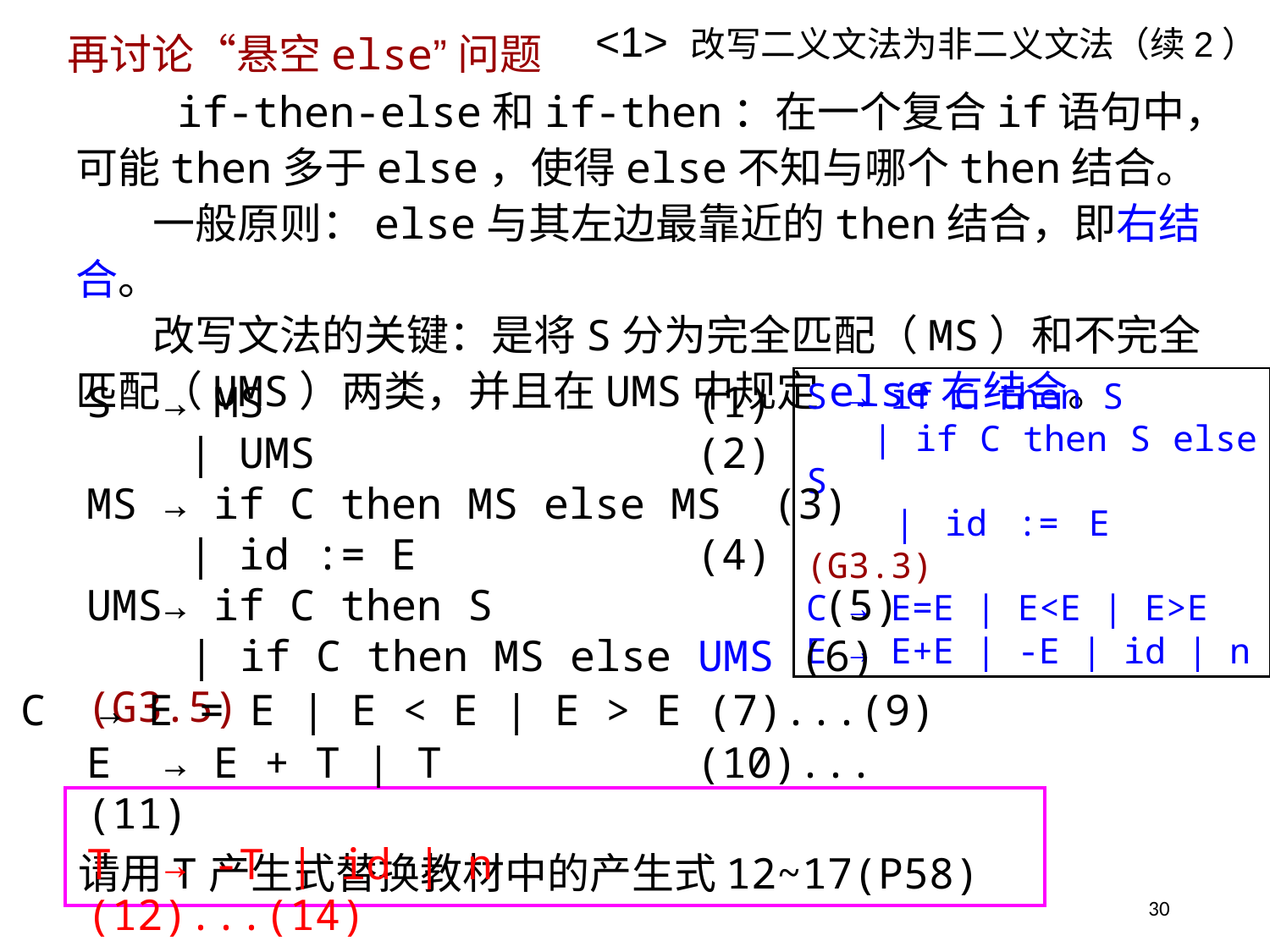

# <1> 改写二义文法为非二义文法（续2）
再讨论“悬空else”问题
    if-then-else和if-then：在一个复合if语句中，可能then多于else，使得else不知与哪个then结合。
       一般原则：else与其左边最靠近的then结合，即右结合。
       改写文法的关键：是将S分为完全匹配（MS）和不完全匹配（UMS）两类，并且在UMS中规定else右结合。
S → if C then S
   | if C then S else S
   | id := E      (G3.3)
C → E=E | E<E | E>E
E → E+E | -E | id | n
S  → MS 			    (1)
    | UMS			    (2)
MS → if C then MS else MS  (3)
    | id := E		    (4)
UMS→ if C then S		    (5)
    | if C then MS else UMS (6)      (G3.5)
C  → E = E | E < E | E > E (7)...(9)
E  → E + T | T		    (10)...(11)
T  → -T | id | n	          (12)...(14)

请用T产生式替换教材中的产生式12~17(P58)
30